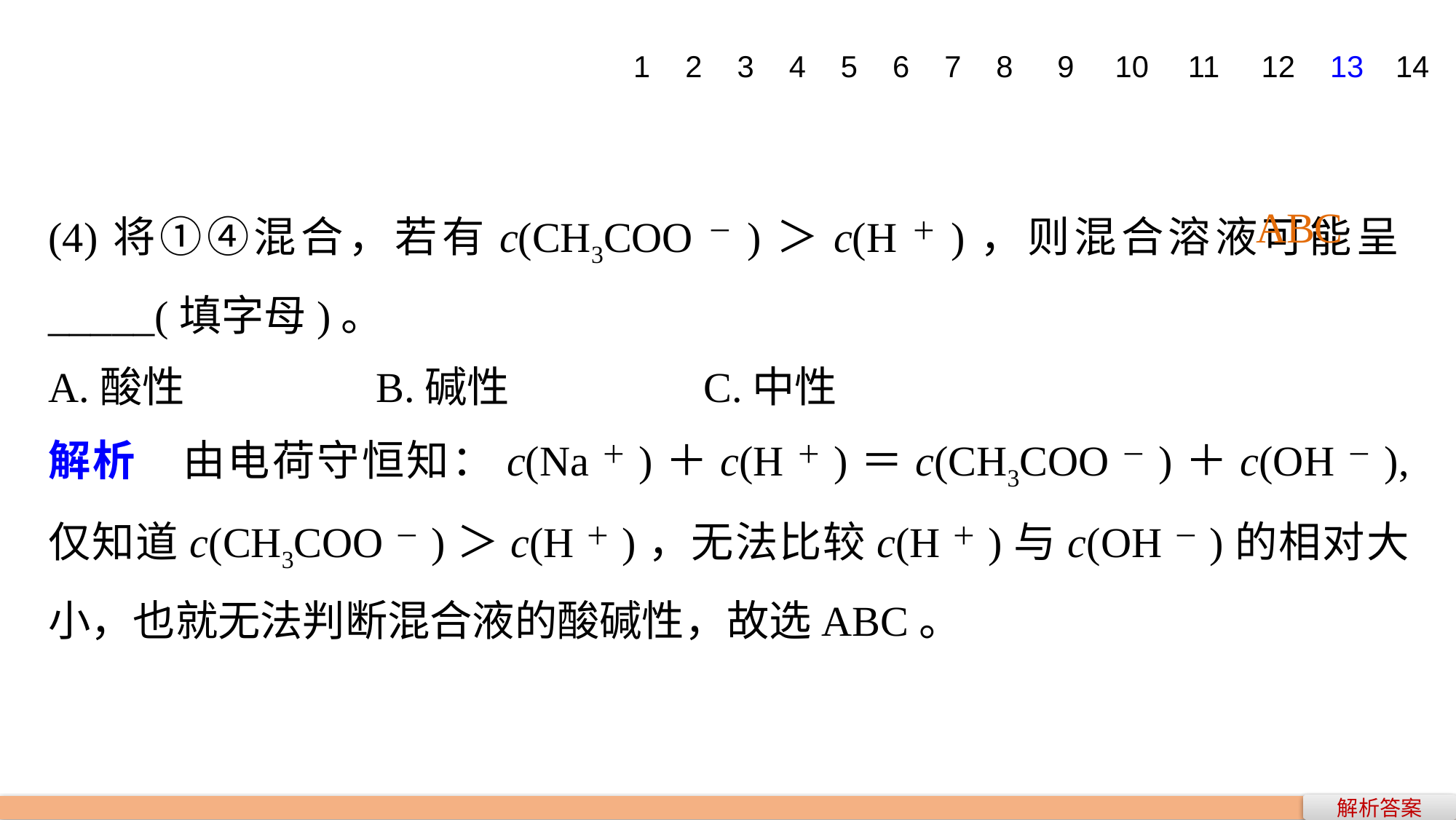

1
2
3
4
5
6
7
8
9
10
11
12
13
14
(4)将①④混合，若有c(CH3COO－)＞c(H＋)，则混合溶液可能呈_____(填字母)。
A.酸性　　	B.碱性		C.中性
解析　由电荷守恒知：c(Na＋)＋c(H＋)＝c(CH3COO－)＋c(OH－), 仅知道c(CH3COO－)＞c(H＋)，无法比较c(H＋)与c(OH－)的相对大小，也就无法判断混合液的酸碱性，故选ABC。
ABC
解析答案